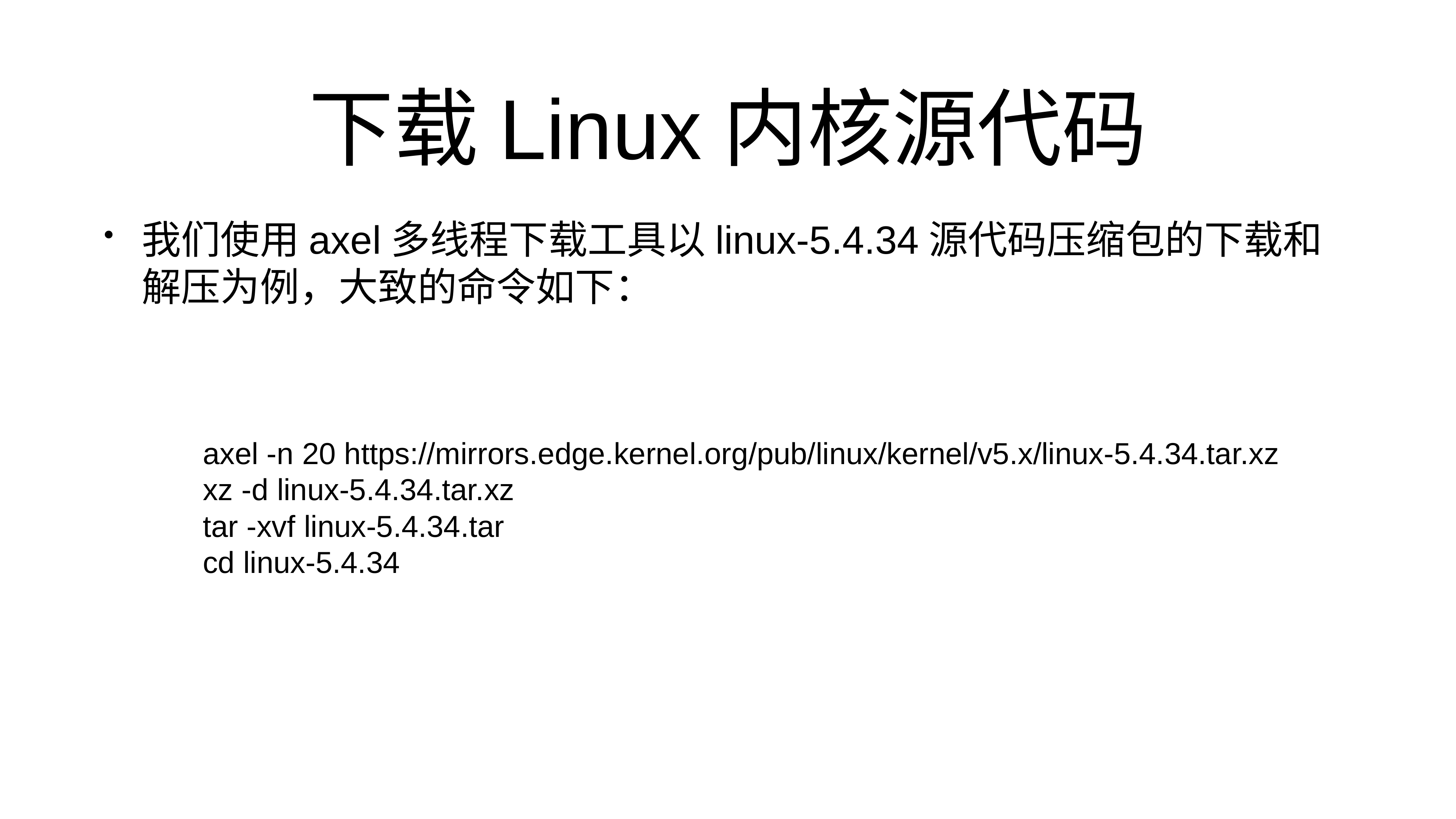

# 下载Linux内核源代码
我们使用axel多线程下载工具以linux-5.4.34源代码压缩包的下载和解压为例，大致的命令如下：
axel -n 20 https://mirrors.edge.kernel.org/pub/linux/kernel/v5.x/linux-5.4.34.tar.xz
xz -d linux-5.4.34.tar.xz
tar -xvf linux-5.4.34.tar
cd linux-5.4.34